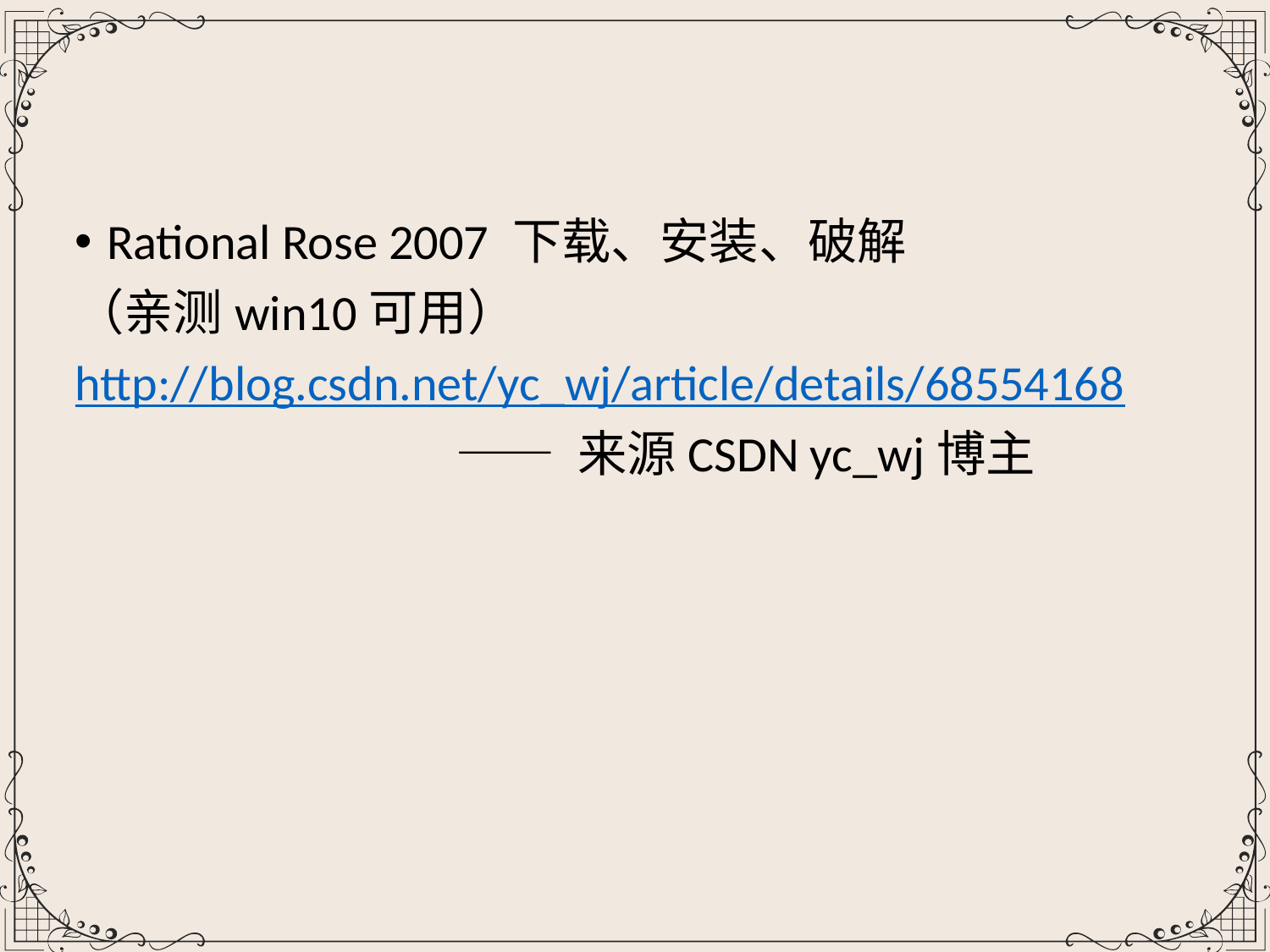

Rational Rose 2007 下载、安装、破解
（亲测win10可用）
http://blog.csdn.net/yc_wj/article/details/68554168
			—— 来源CSDN yc_wj博主